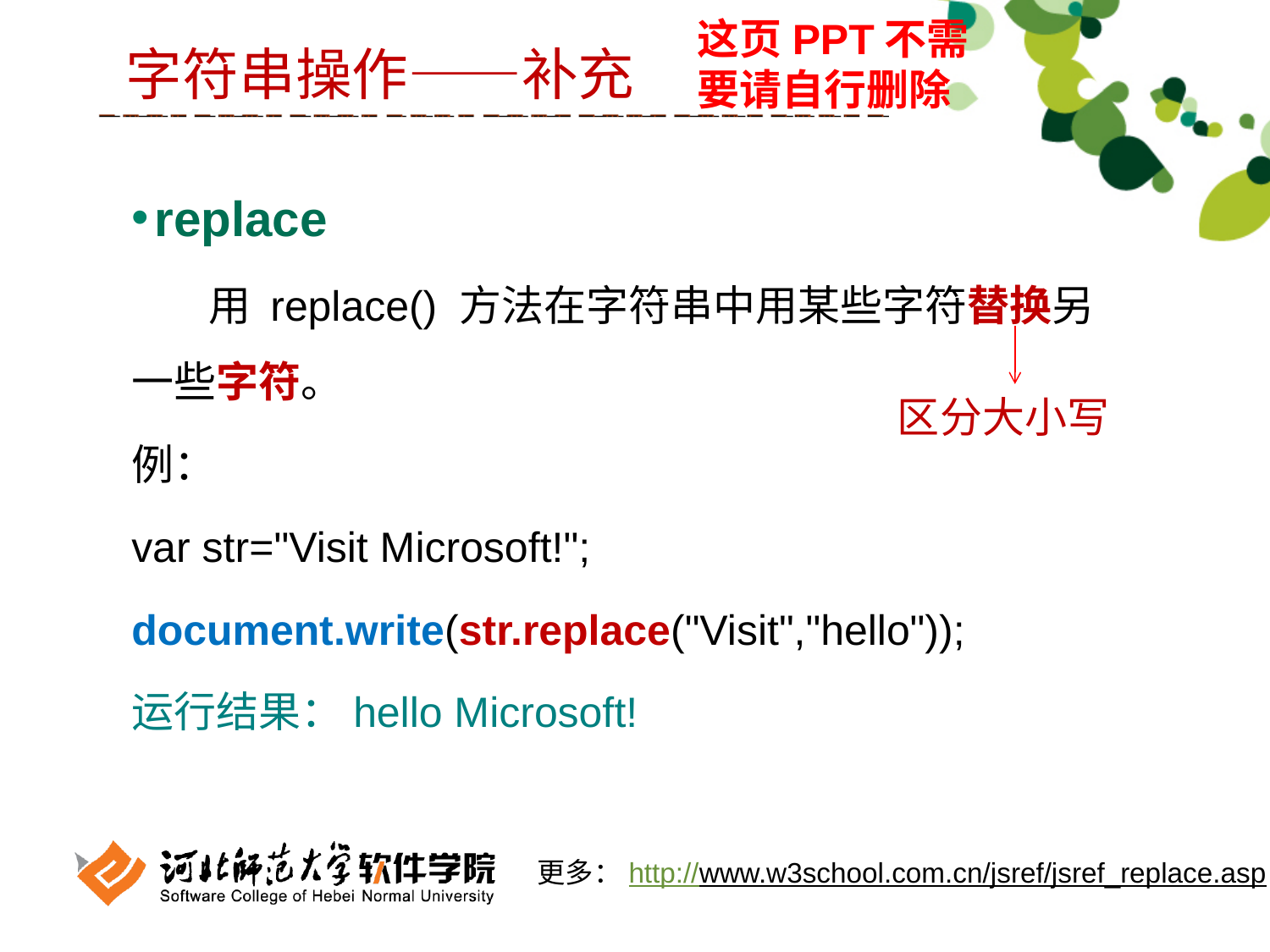

这页PPT不需要请自行删除
字符串操作——补充
replace
       用 replace() 方法在字符串中用某些字符替换另一些字符。
例：
var str="Visit Microsoft!";
document.write(str.replace("Visit","hello"));
运行结果：hello Microsoft!
区分大小写
更多：http://www.w3school.com.cn/jsref/jsref_replace.asp